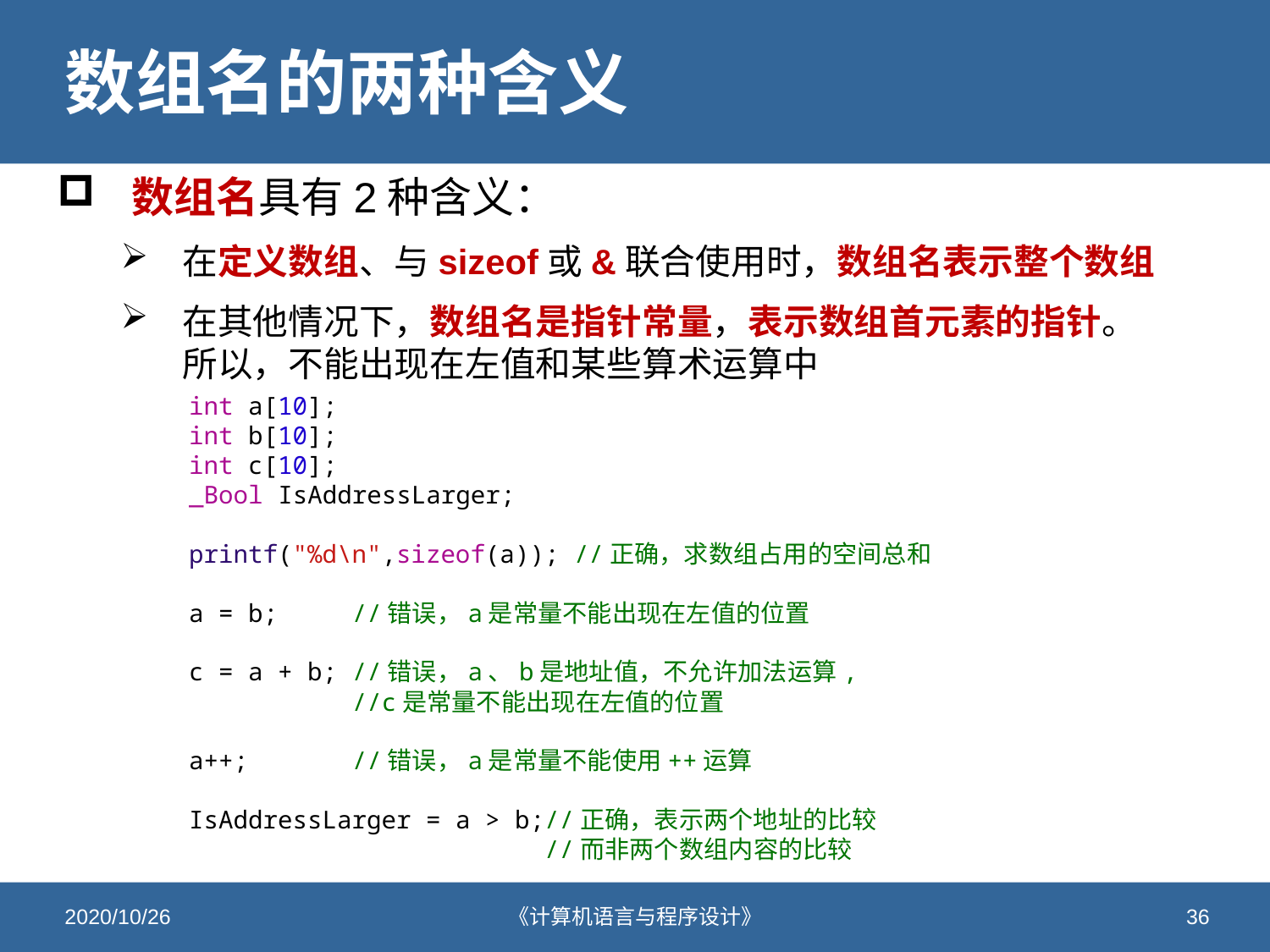

# 数组名的两种含义
数组名具有2种含义：
在定义数组、与sizeof或&联合使用时，数组名表示整个数组
在其他情况下，数组名是指针常量，表示数组首元素的指针。所以，不能出现在左值和某些算术运算中
    int a[10];
    int b[10];
    int c[10];
    _Bool IsAddressLarger;

    printf("%d\n",sizeof(a)); //正确，求数组占用的空间总和

    a = b;     //错误，a是常量不能出现在左值的位置

    c = a + b; //错误，a、b是地址值，不允许加法运算,
               //c是常量不能出现在左值的位置

    a++;       //错误，a是常量不能使用++运算

    IsAddressLarger = a > b;//正确，表示两个地址的比较
                            //而非两个数组内容的比较
2020/10/26
《计算机语言与程序设计》
36